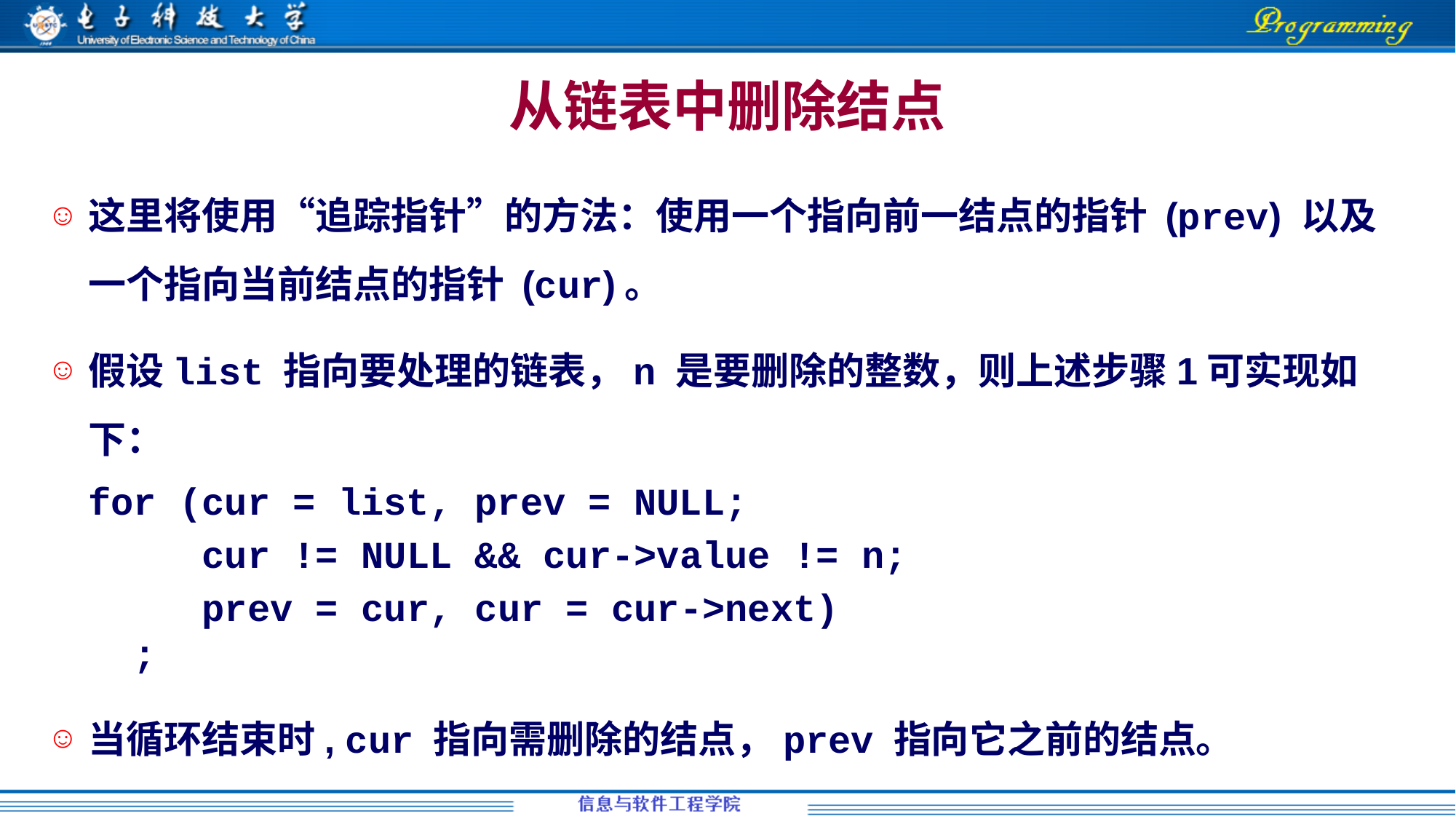

# 从链表中删除结点
这里将使用“追踪指针”的方法：使用一个指向前一结点的指针 (prev) 以及一个指向当前结点的指针 (cur)。
假设list 指向要处理的链表，n 是要删除的整数，则上述步骤1可实现如下：
	for (cur = list, prev = NULL;
	     cur != NULL && cur->value != n;
	     prev = cur, cur = cur->next)
	  ;
当循环结束时, cur 指向需删除的结点，prev 指向它之前的结点。